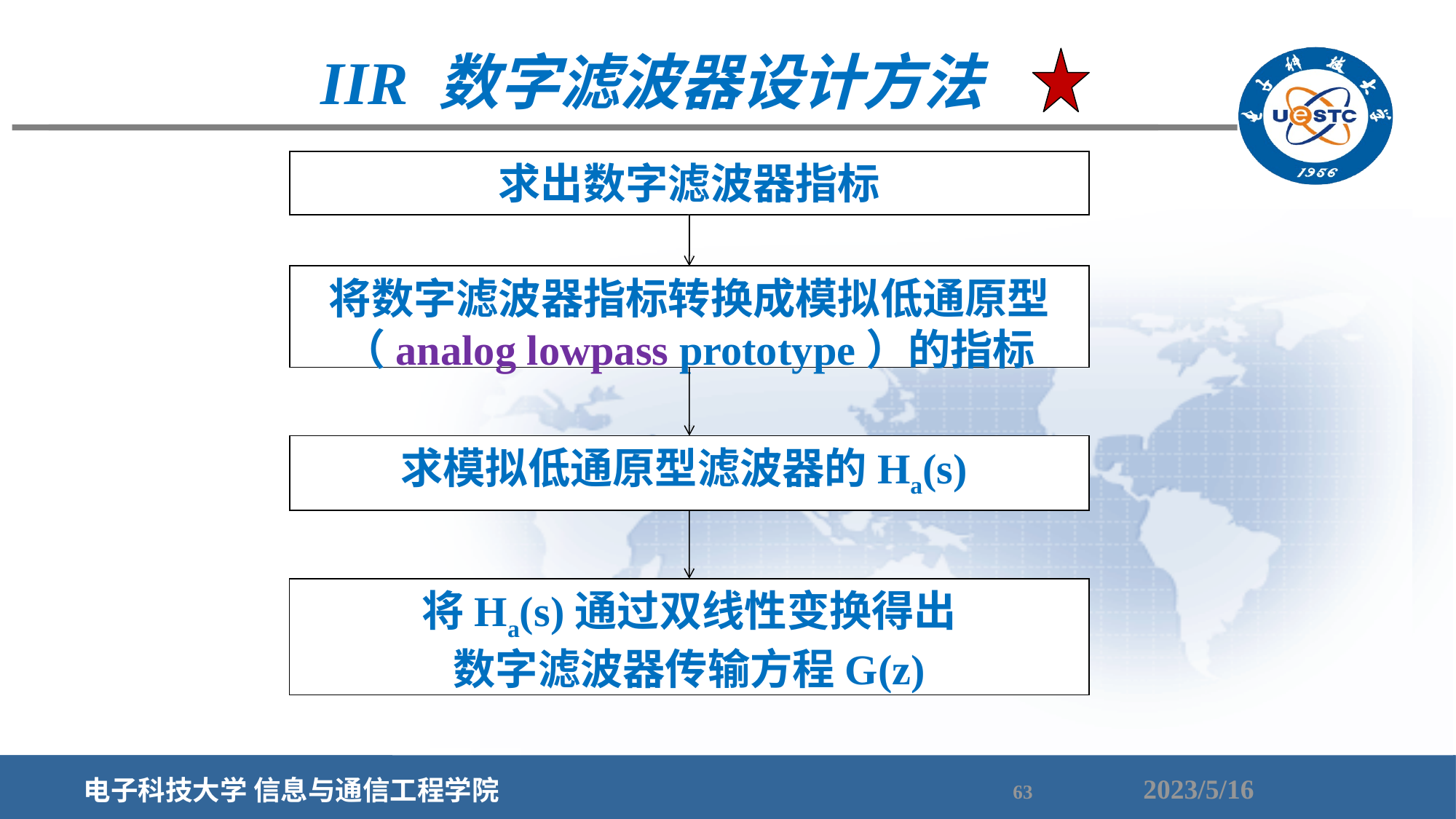

IIR 数字滤波器设计方法

求出数字滤波器指标
将数字滤波器指标转换成模拟低通原型（analog lowpass prototype）的指标
求模拟低通原型滤波器的Ha(s)
将Ha(s)通过双线性变换得出
数字滤波器传输方程G(z)